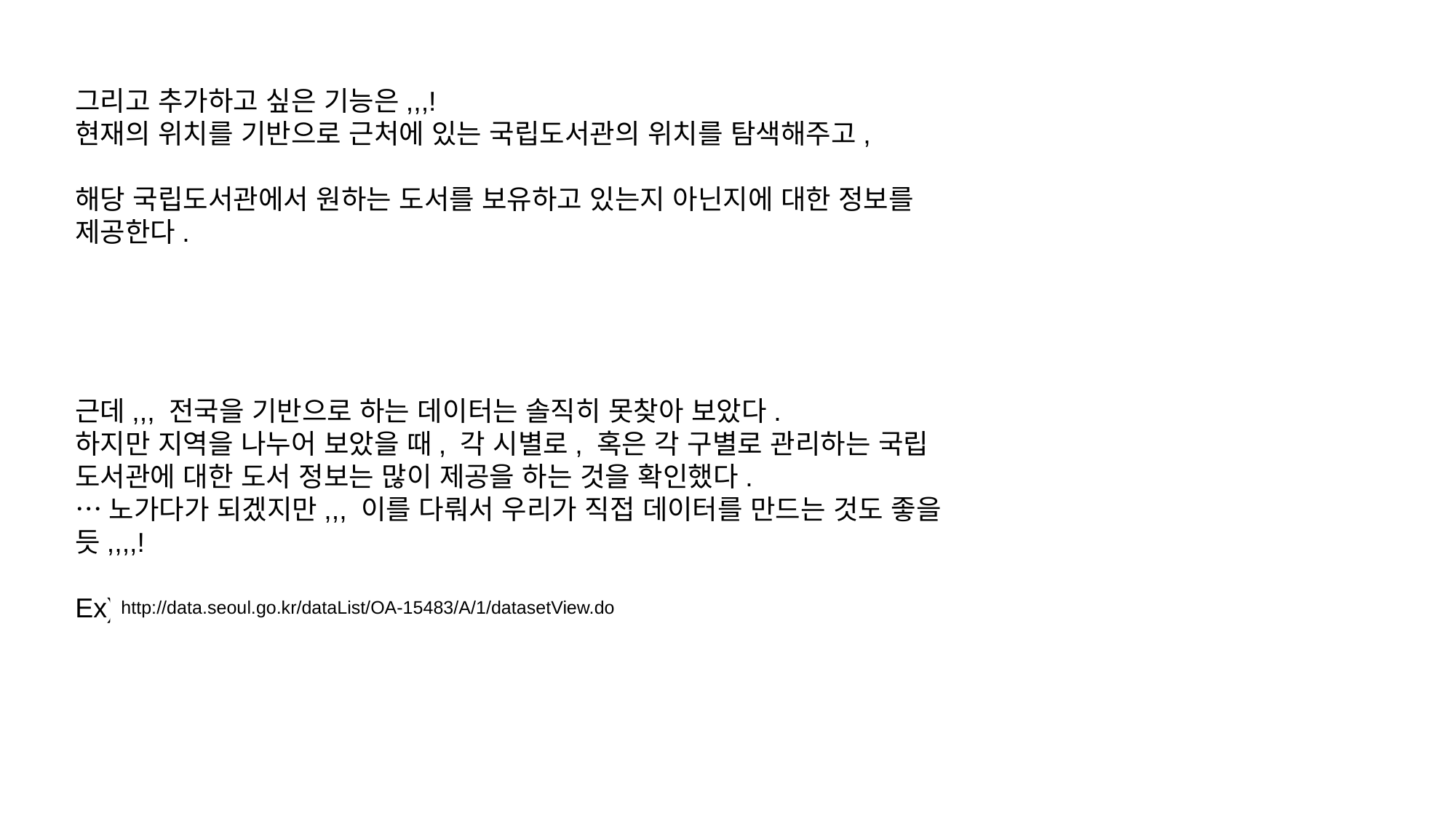

그리고 추가하고 싶은 기능은,,,!
현재의 위치를 기반으로 근처에 있는 국립도서관의 위치를 탐색해주고,

해당 국립도서관에서 원하는 도서를 보유하고 있는지 아닌지에 대한 정보를 제공한다.
근데,,, 전국을 기반으로 하는 데이터는 솔직히 못찾아 보았다.
하지만 지역을 나누어 보았을 때, 각 시별로, 혹은 각 구별로 관리하는 국립 도서관에 대한 도서 정보는 많이 제공을 하는 것을 확인했다.
…노가다가 되겠지만,,, 이를 다뤄서 우리가 직접 데이터를 만드는 것도 좋을 듯,,,,!

Ex)
http://data.seoul.go.kr/dataList/OA-15483/A/1/datasetView.do